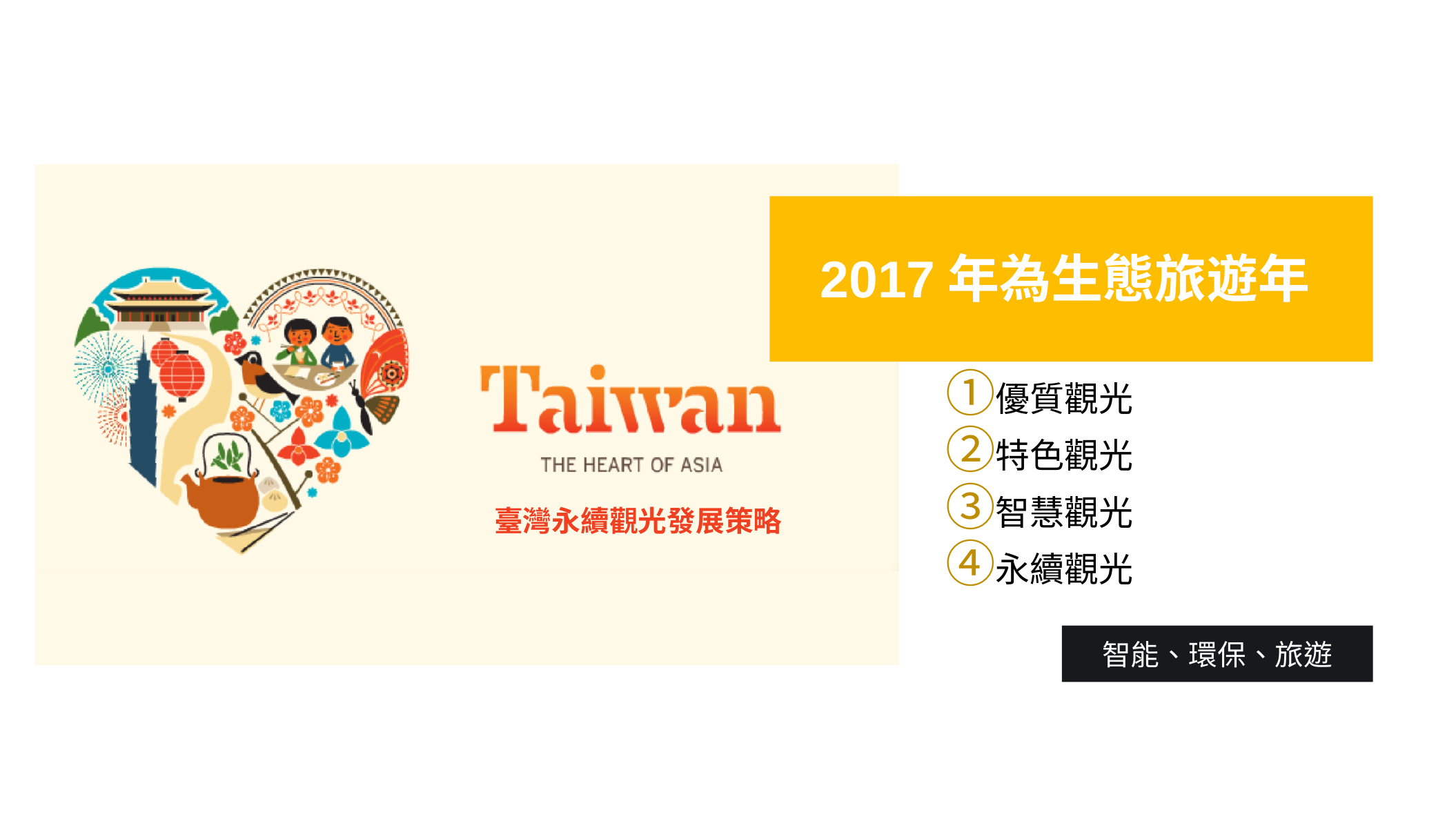

2017年為生態旅遊年
優質觀光
特色觀光
智慧觀光
永續觀光
臺灣永續觀光發展策略
智能、環保、旅遊